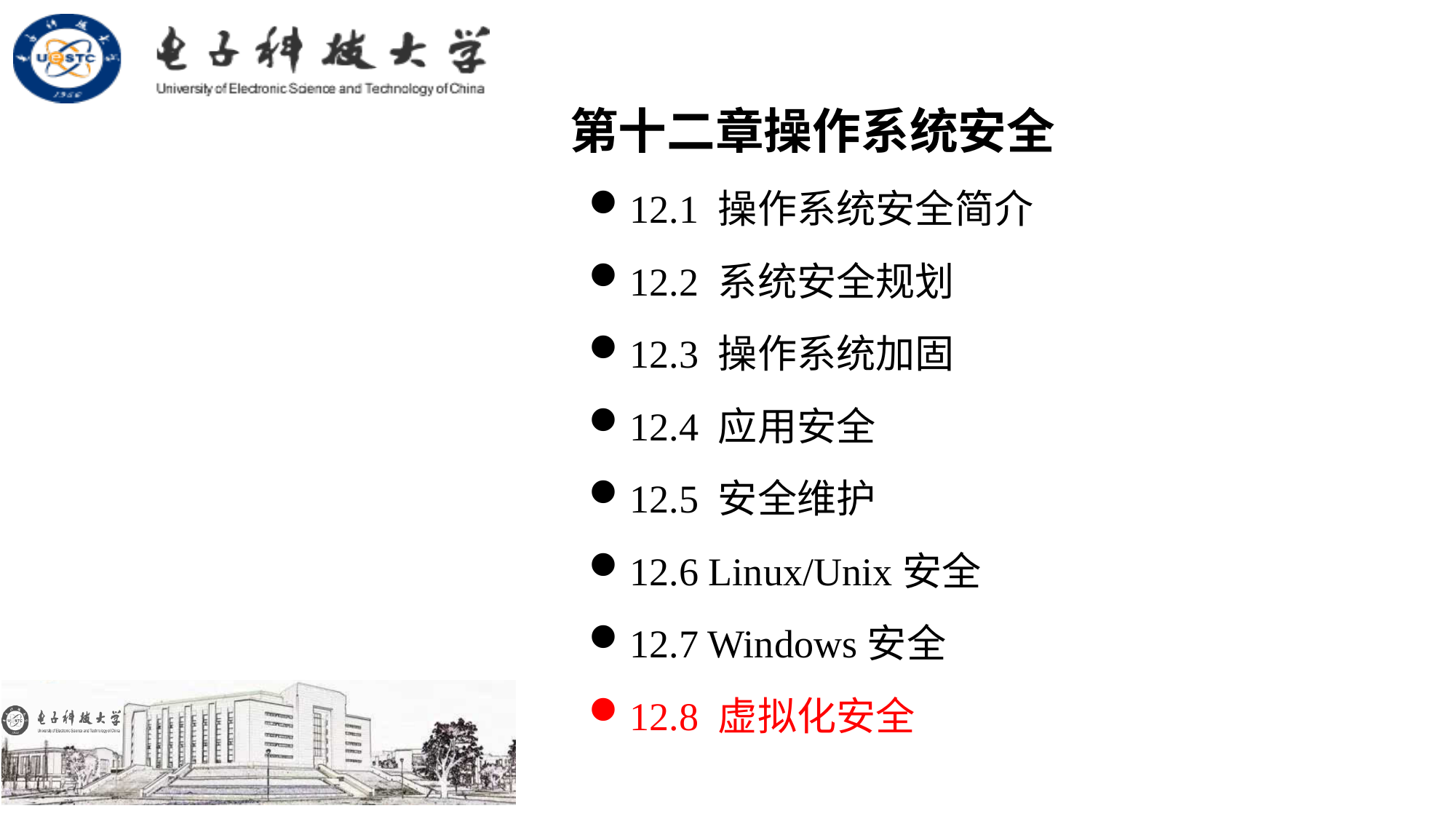

第十二章操作系统安全
12.1 操作系统安全简介
12.2 系统安全规划
12.3 操作系统加固
12.4 应用安全
12.5 安全维护
12.6 Linux/Unix安全
12.7 Windows安全
12.8 虚拟化安全